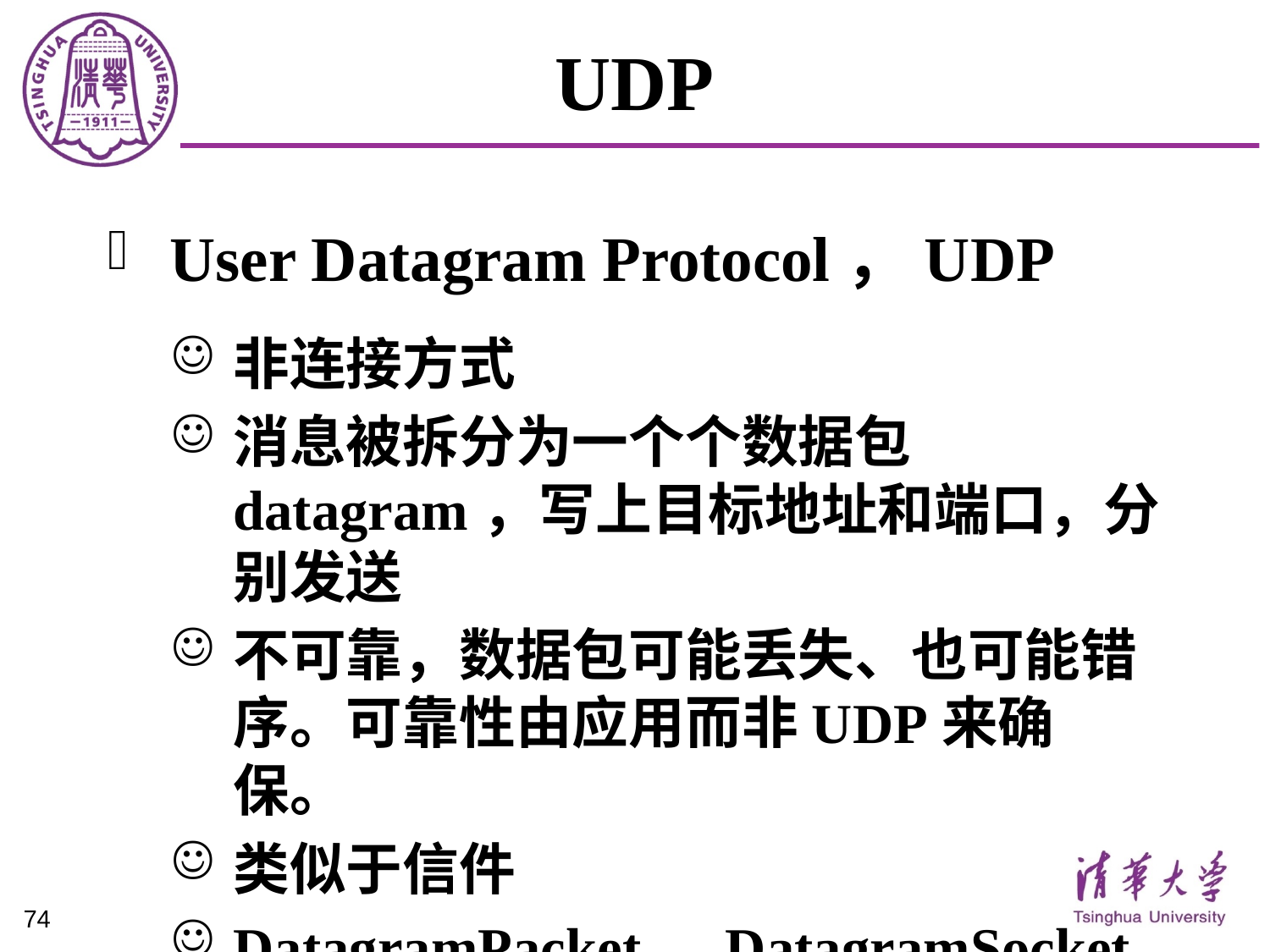

# UDP
User Datagram Protocol，UDP
非连接方式
消息被拆分为一个个数据包datagram，写上目标地址和端口，分别发送
不可靠，数据包可能丢失、也可能错序。可靠性由应用而非UDP来确保。
类似于信件
DatagramPacket、DatagramSocket
74